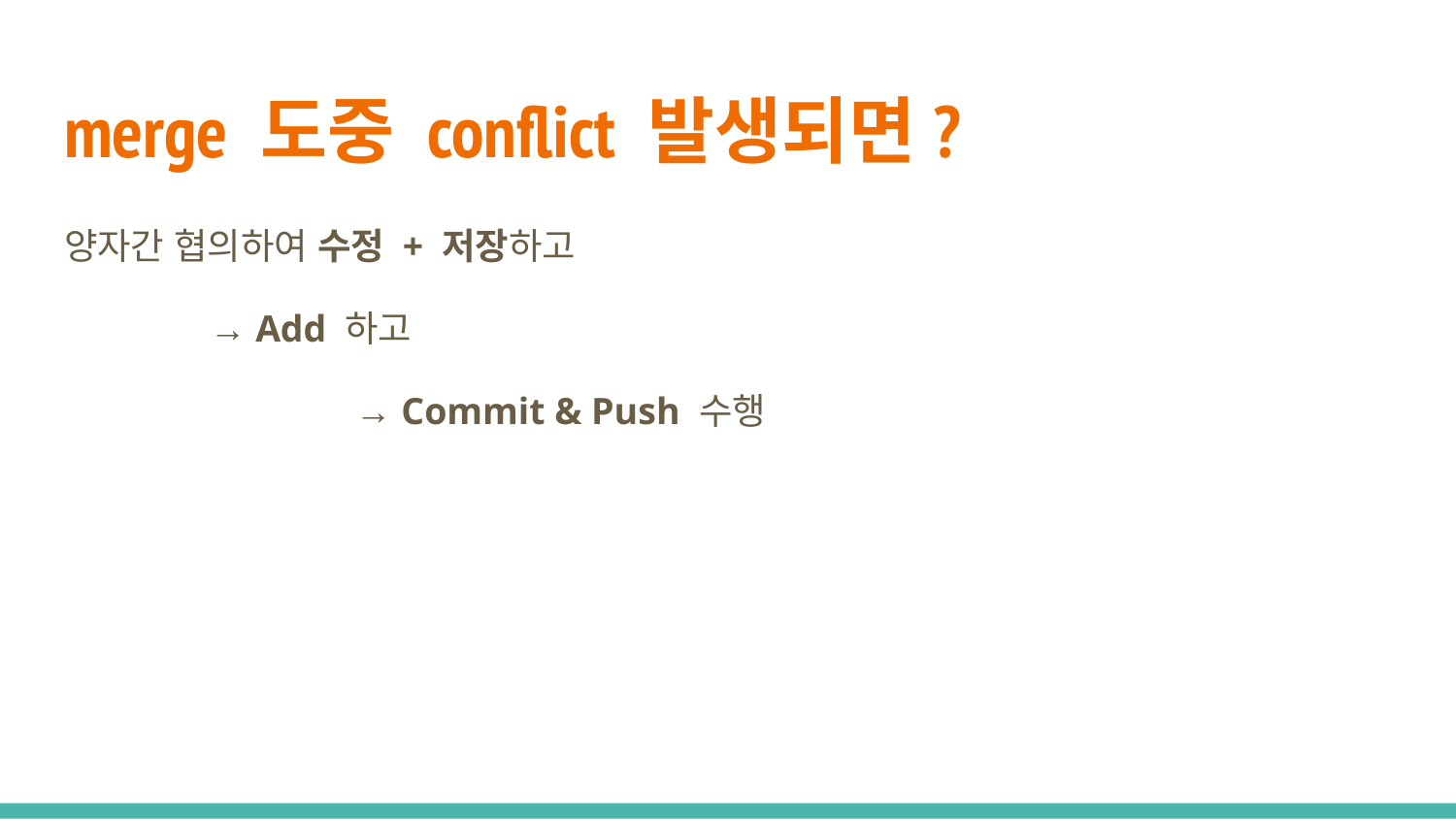

# merge 도중 conflict 발생되면?
양자간 협의하여 수정 + 저장하고
	→ Add 하고
		→ Commit & Push 수행